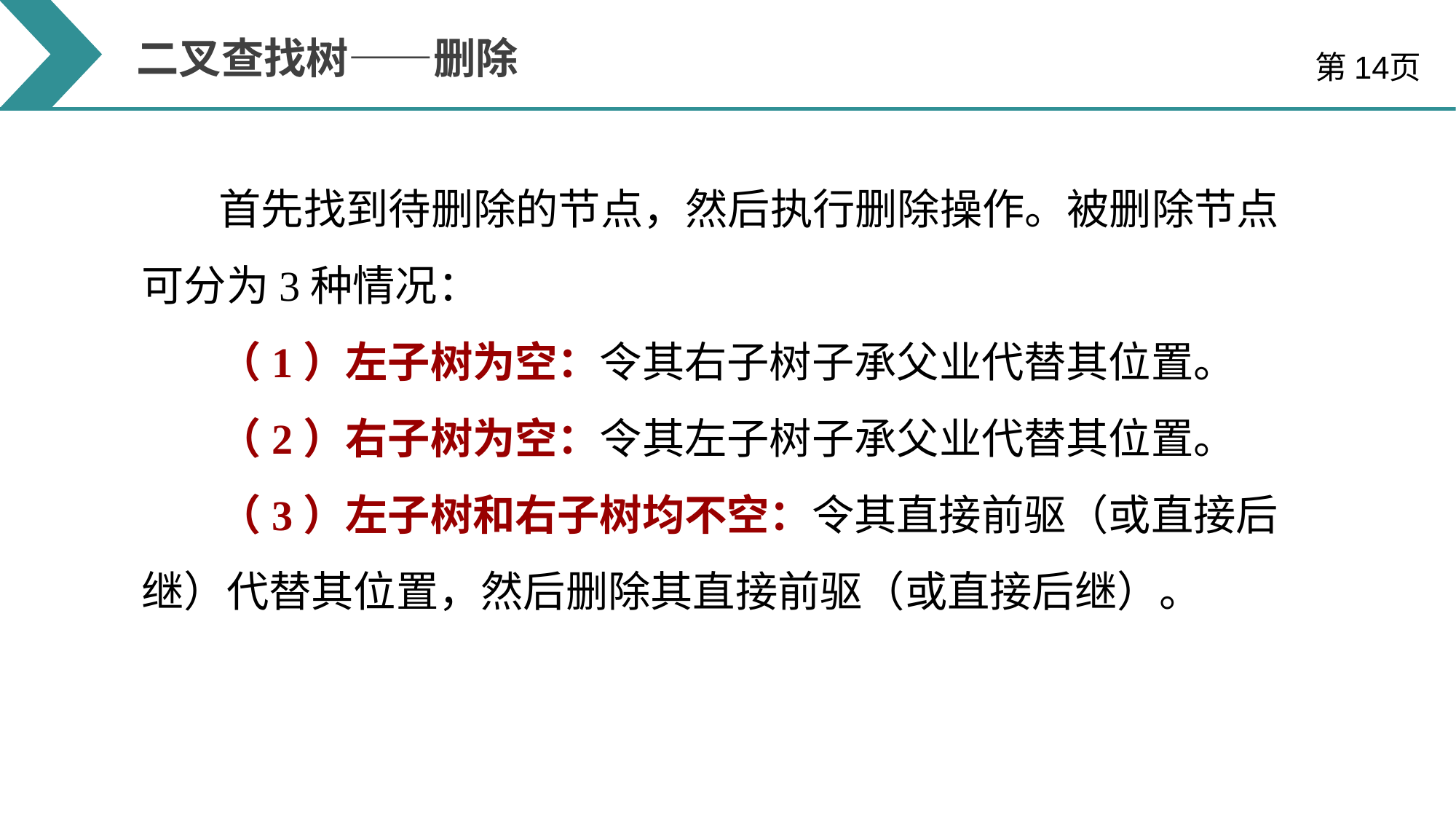

二叉查找树——删除
第14页
首先找到待删除的节点，然后执行删除操作。被删除节点可分为3种情况：
（1）左子树为空：令其右子树子承父业代替其位置。
（2）右子树为空：令其左子树子承父业代替其位置。
（3）左子树和右子树均不空：令其直接前驱（或直接后继）代替其位置，然后删除其直接前驱（或直接后继）。